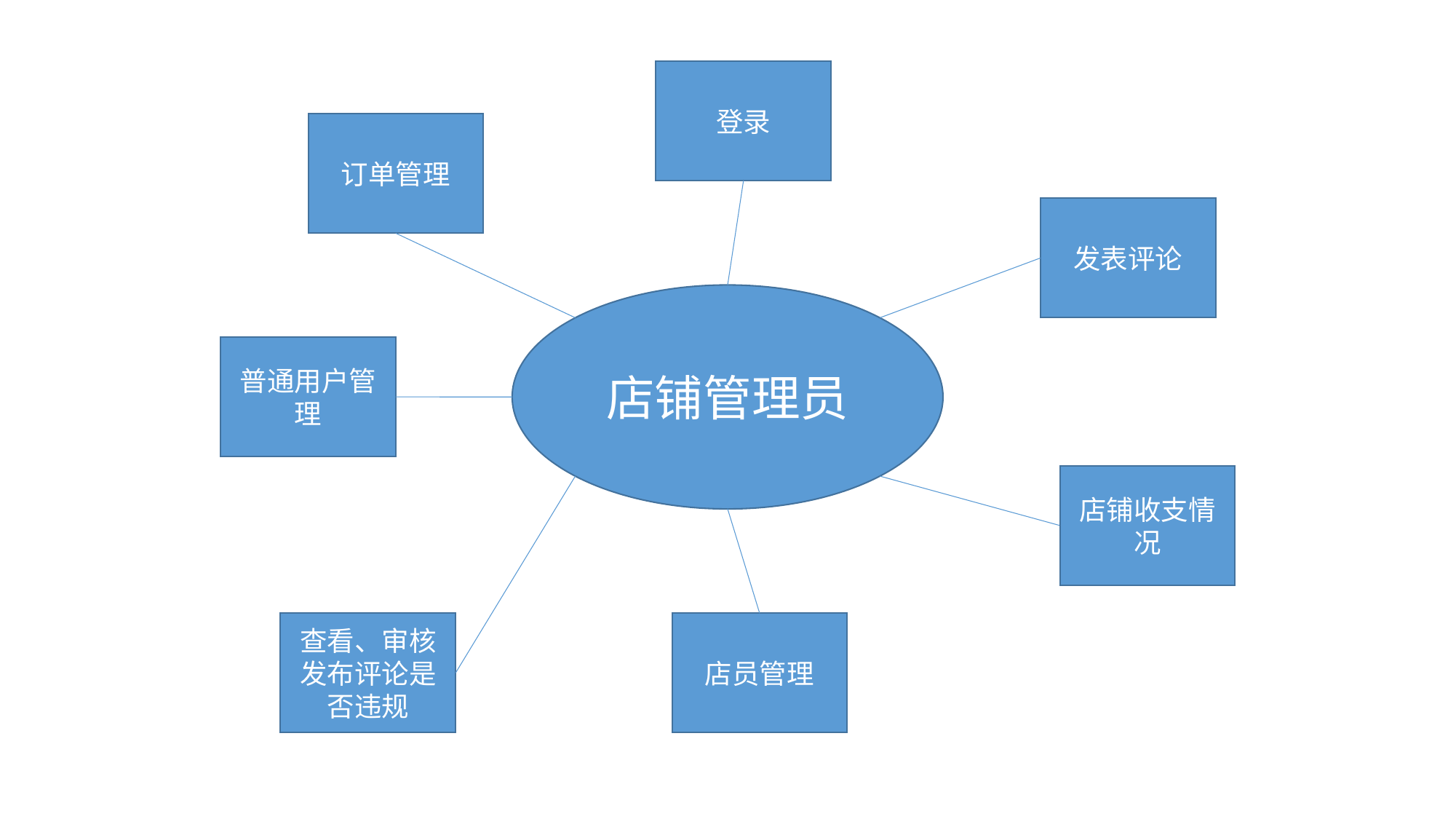

登录
订单管理
发表评论
店铺管理员
普通用户管理
店铺收支情况
查看、审核发布评论是否违规
店员管理